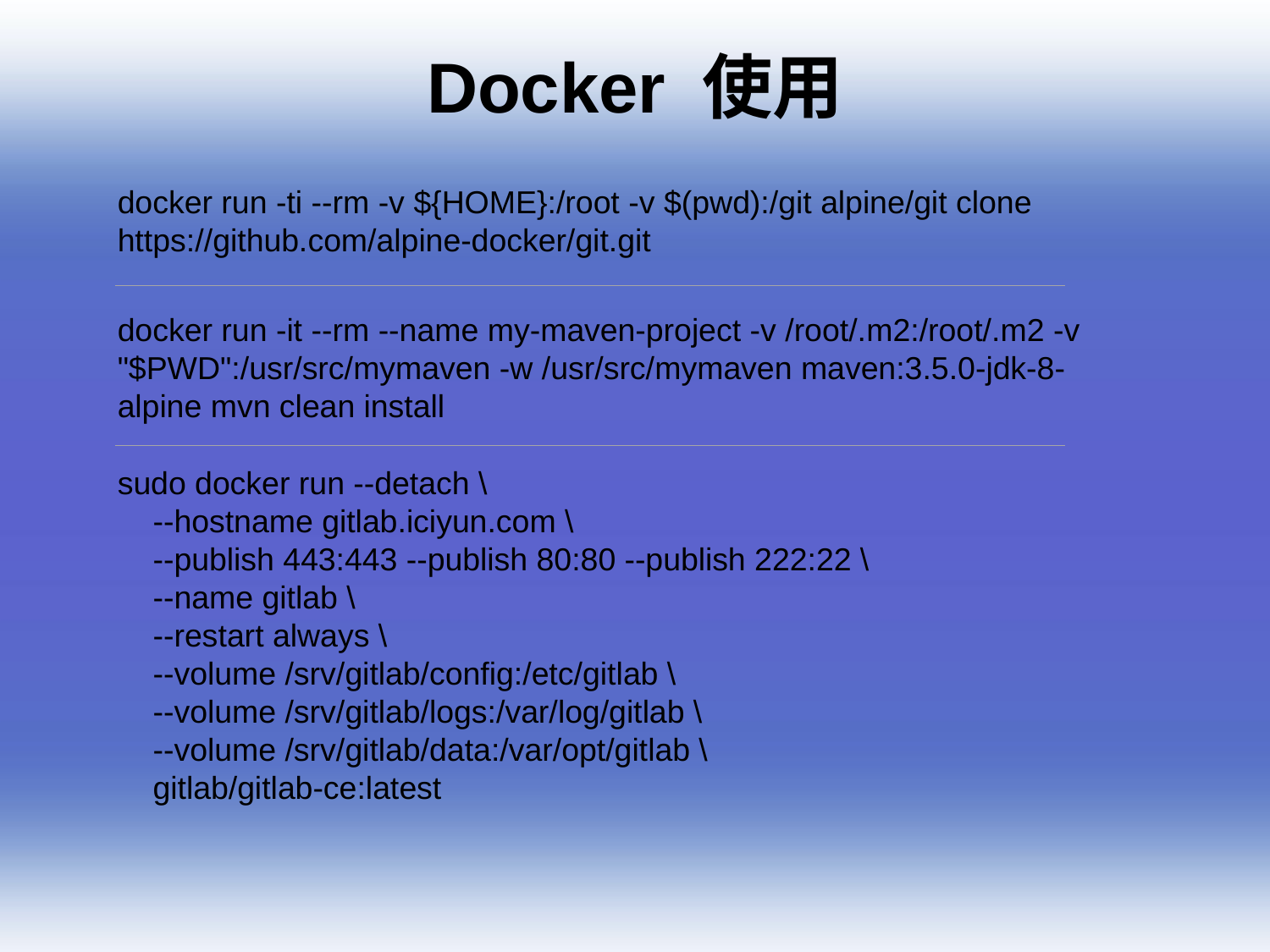

Docker 使用
docker run -ti --rm -v ${HOME}:/root -v $(pwd):/git alpine/git clone https://github.com/alpine-docker/git.git
docker run -it --rm --name my-maven-project -v /root/.m2:/root/.m2 -v "$PWD":/usr/src/mymaven -w /usr/src/mymaven maven:3.5.0-jdk-8-alpine mvn clean install
sudo docker run --detach \
    --hostname gitlab.iciyun.com \
    --publish 443:443 --publish 80:80 --publish 222:22 \
    --name gitlab \
    --restart always \
    --volume /srv/gitlab/config:/etc/gitlab \
    --volume /srv/gitlab/logs:/var/log/gitlab \
    --volume /srv/gitlab/data:/var/opt/gitlab \
    gitlab/gitlab-ce:latest